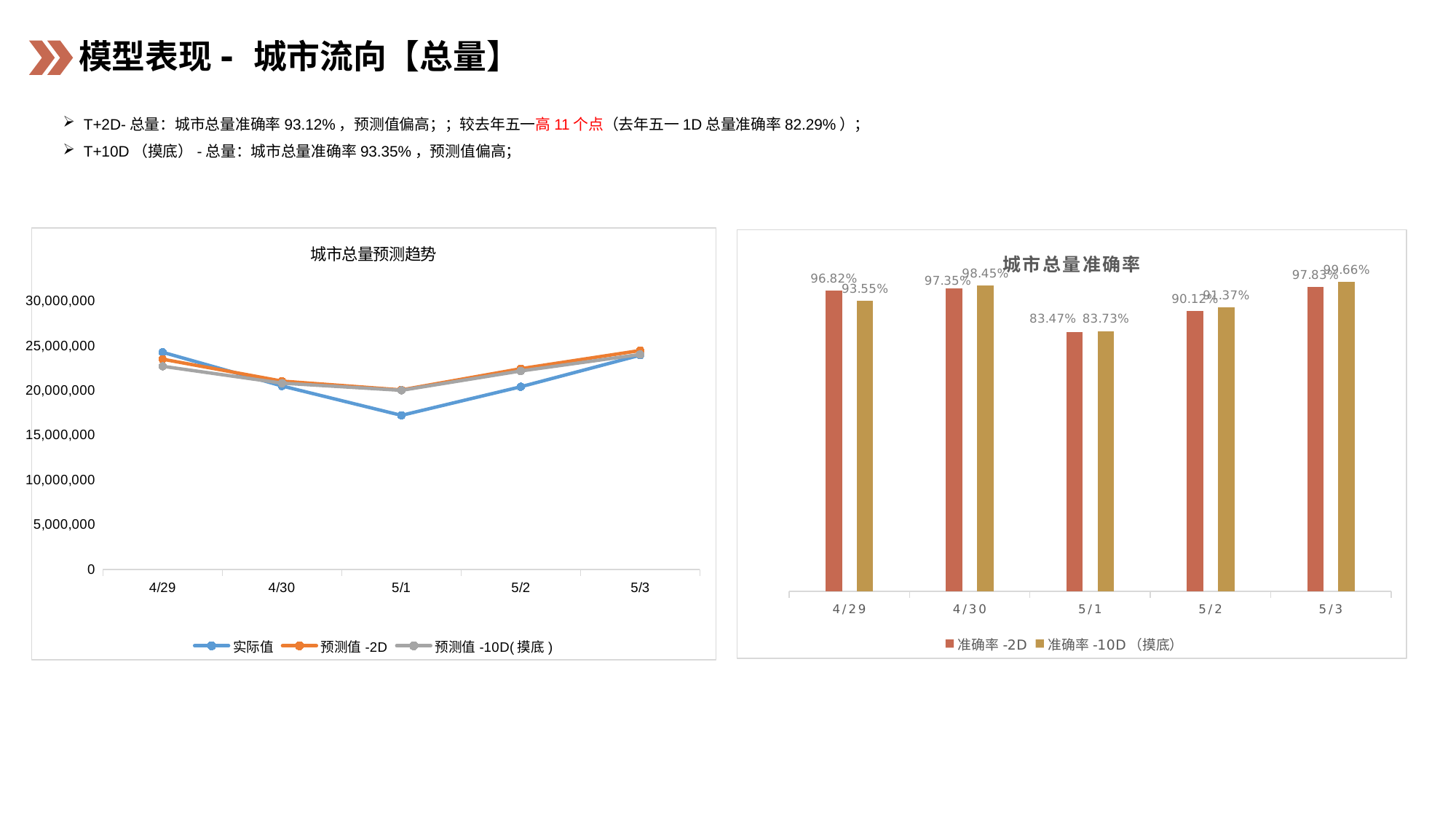

模型表现- 城市流向【总量】

T+2D-总量：城市总量准确率93.12%，预测值偏高；；较去年五一高11个点（去年五一1D总量准确率82.29%）；
T+10D（摸底）-总量：城市总量准确率93.35%，预测值偏高；

### Chart: 城市总量预测趋势

| Category | 实际值 | 预测值-2D | 预测值-10D(摸底) |
|---|---|---|---|
| 45045 | 24272542.0 | 23500510.0 | 22707825.0 |
| 45046 | 20502158.0 | 21045759.0 | 20819407.0 |
| 45047 | 17219603.0 | 20065904.0 | 20020814.0 |
| 45048 | 20420301.0 | 22437484.0 | 22183055.0 |
| 45049 | 23949770.0 | 24469912.0 | 24031301.0 |

### Chart: 城市总量准确率

| Category | 准确率-2D | 准确率-10D（摸底） |
|---|---|---|
| 45045 | 0.968193195422218 | 0.935535511690535 |
| 45046 | 0.973485669167118 | 0.984526067938799 |
| 45047 | 0.834705771091238 | 0.837324298359259 |
| 45048 | 0.901216784218802 | 0.913676394877822 |
| 45049 | 0.978281962624275 | 0.996595750188832 |